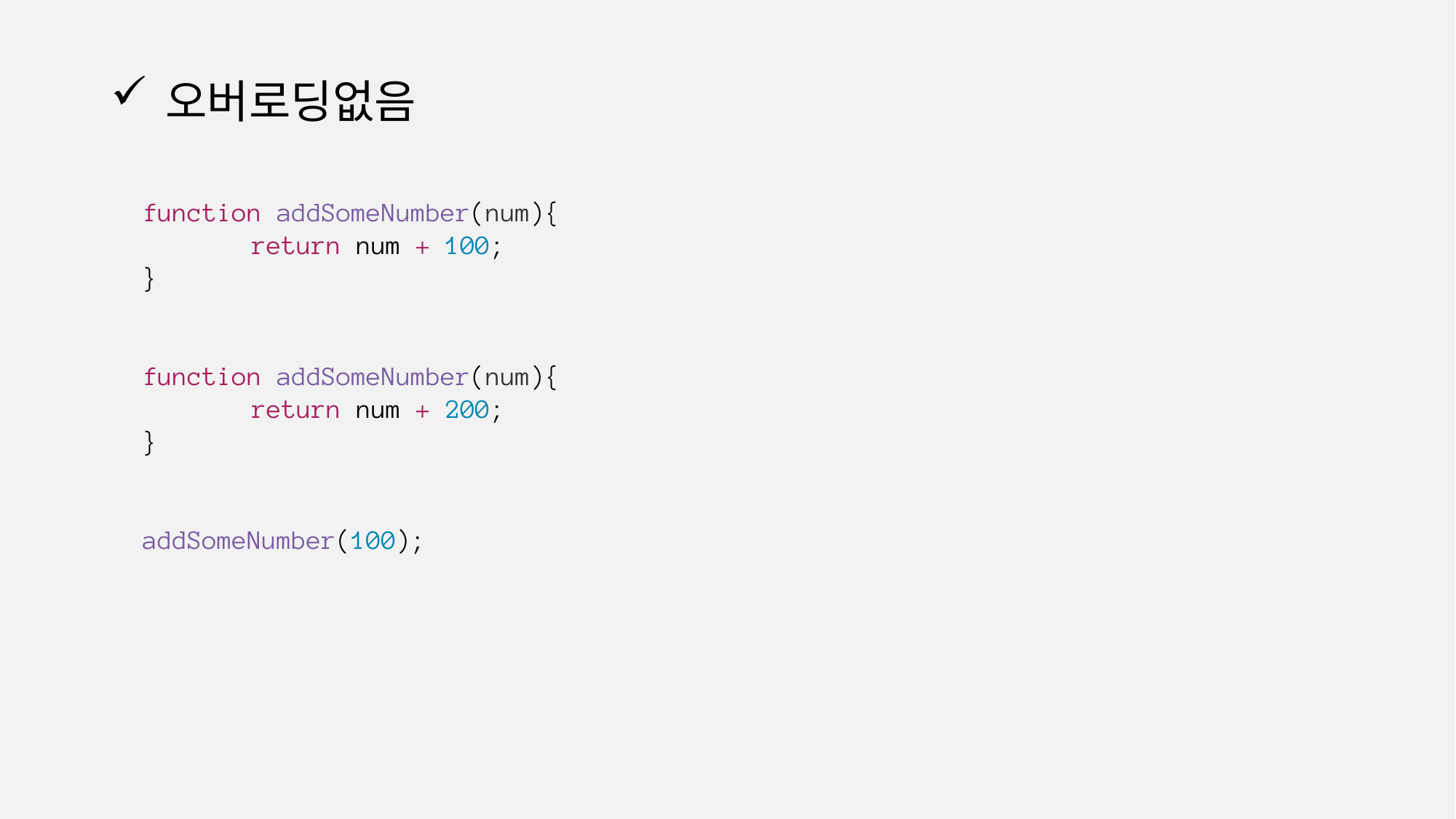

# 오버로딩없음
function addSomeNumber(num){
	return num + 100;
}

function addSomeNumber(num){
	return num + 200;
}

addSomeNumber(100);